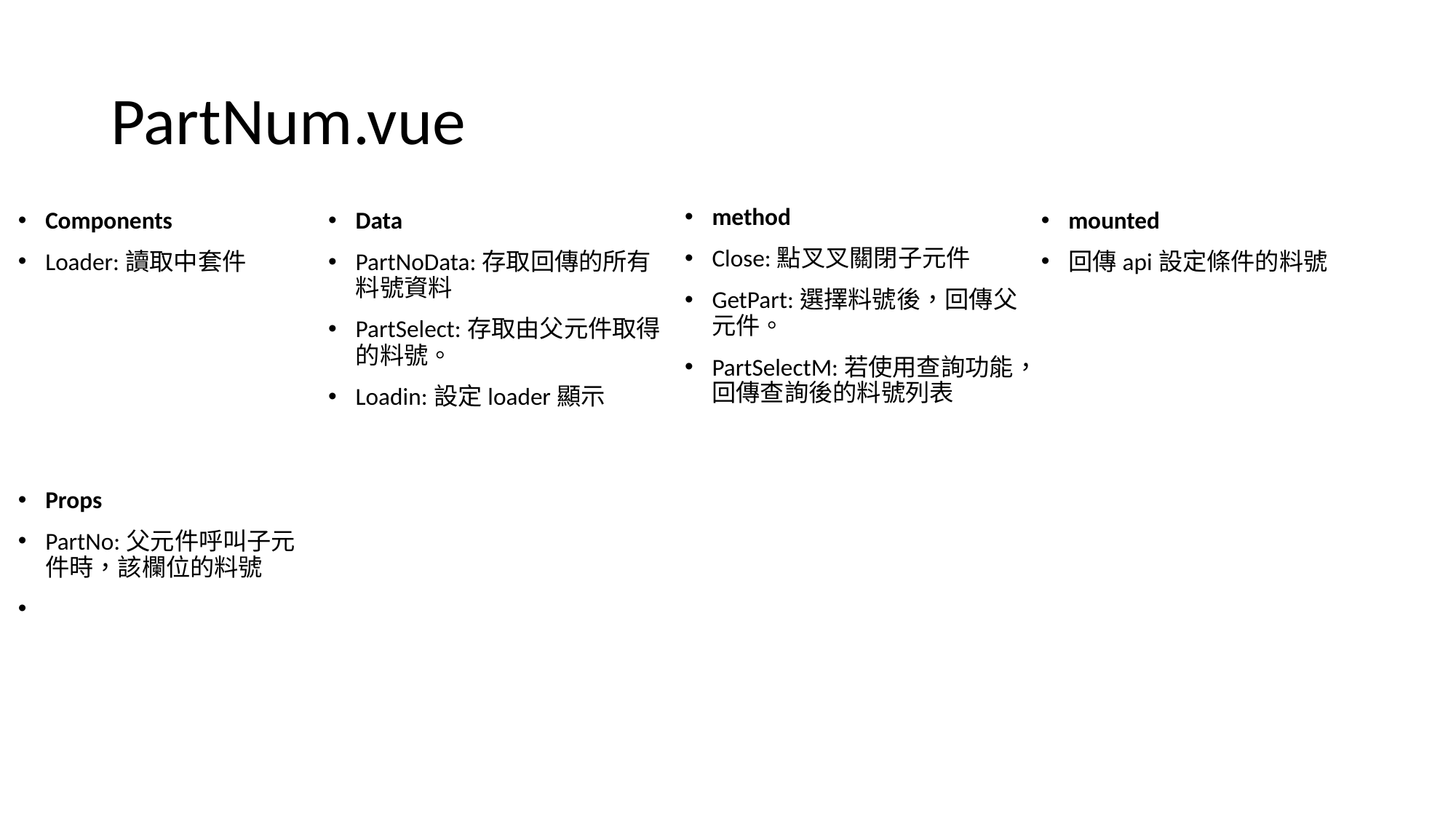

# PartNum.vue
method
Close:點叉叉關閉子元件
GetPart:選擇料號後，回傳父元件。
PartSelectM:若使用查詢功能，回傳查詢後的料號列表

Components
Loader:讀取中套件

mounted
回傳api設定條件的料號

Data
PartNoData:存取回傳的所有料號資料
PartSelect:存取由父元件取得的料號。
Loadin:設定loader顯示

Props
PartNo:父元件呼叫子元件時，該欄位的料號